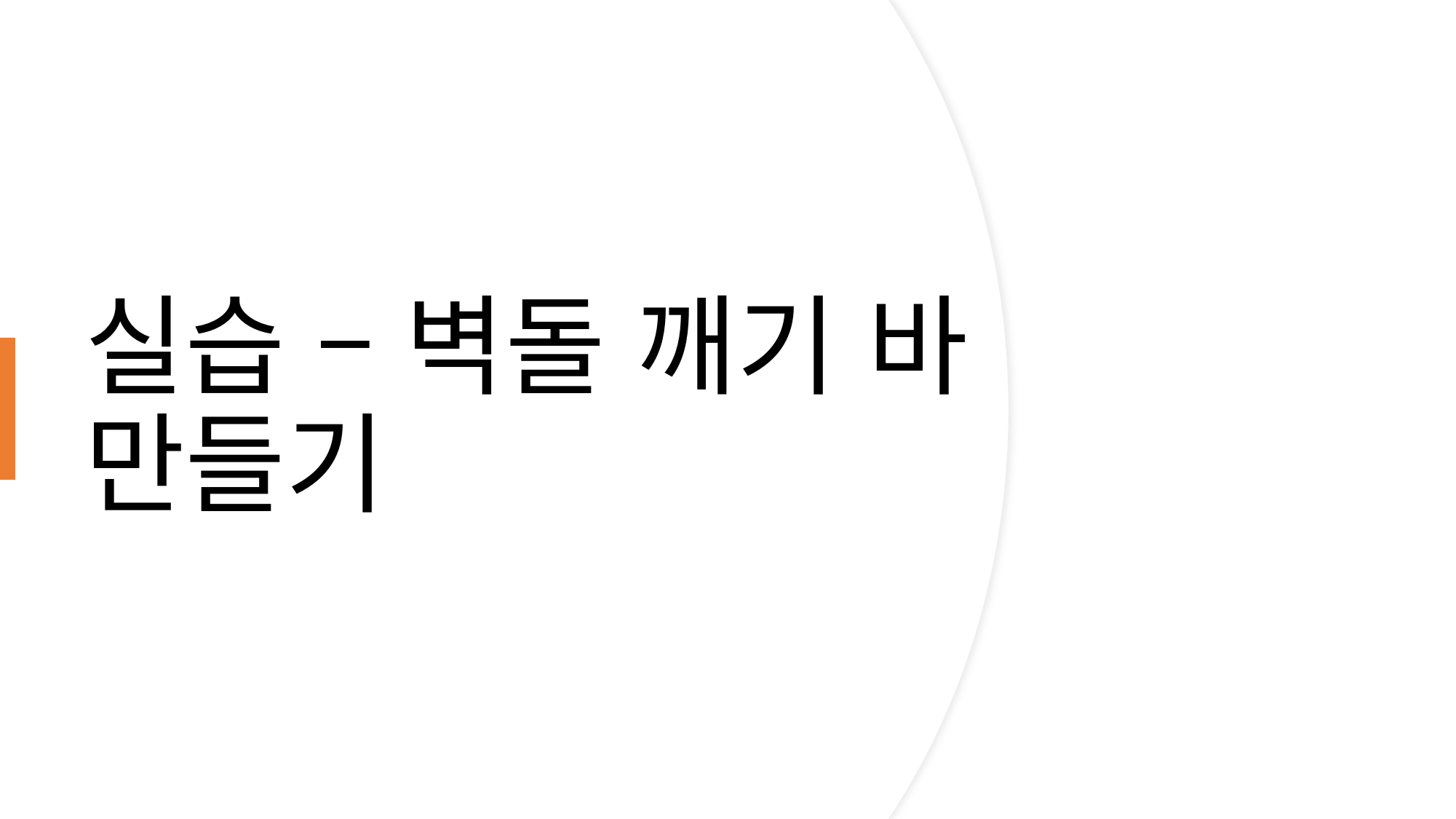

# 실습 – 벽돌 깨기 바 만들기